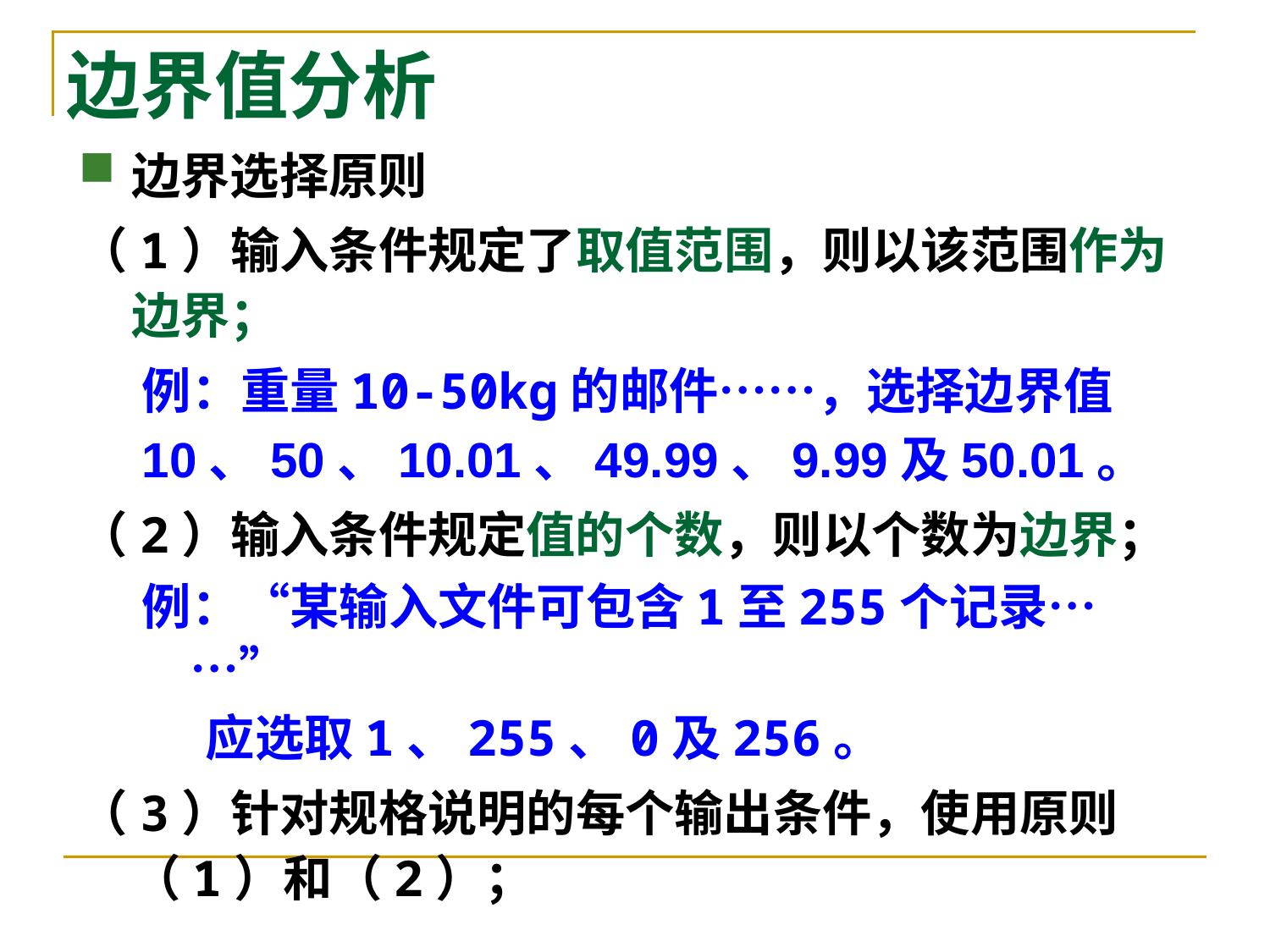

# 边界值分析
边界选择原则
（1）输入条件规定了取值范围，则以该范围作为边界；
例：重量10-50kg的邮件……，选择边界值
10、50、10.01、49.99、9.99及50.01。
（2）输入条件规定值的个数，则以个数为边界；
例：“某输入文件可包含1至255个记录……”
应选取1、255、0及256。
（3）针对规格说明的每个输出条件，使用原则（1）和（2）；